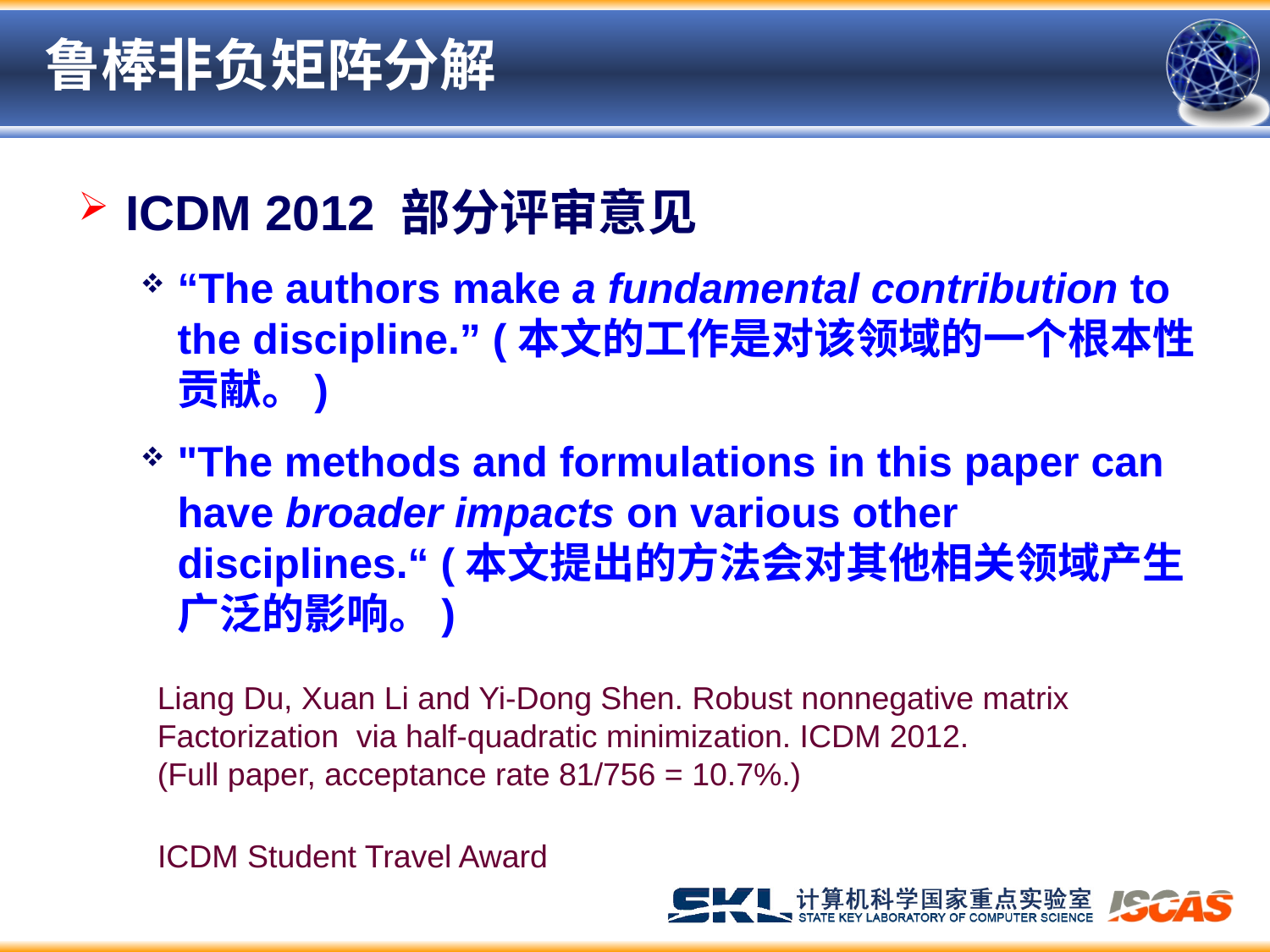

# 鲁棒非负矩阵分解
ICDM 2012 部分评审意见
“The authors make a fundamental contribution to the discipline.” (本文的工作是对该领域的一个根本性贡献。)
"The methods and formulations in this paper can have broader impacts on various other disciplines.“ (本文提出的方法会对其他相关领域产生广泛的影响。)

Liang Du, Xuan Li and Yi-Dong Shen. Robust nonnegative matrix
Factorization  via half-quadratic minimization. ICDM 2012.
(Full paper, acceptance rate 81/756 = 10.7%.)
ICDM Student Travel Award